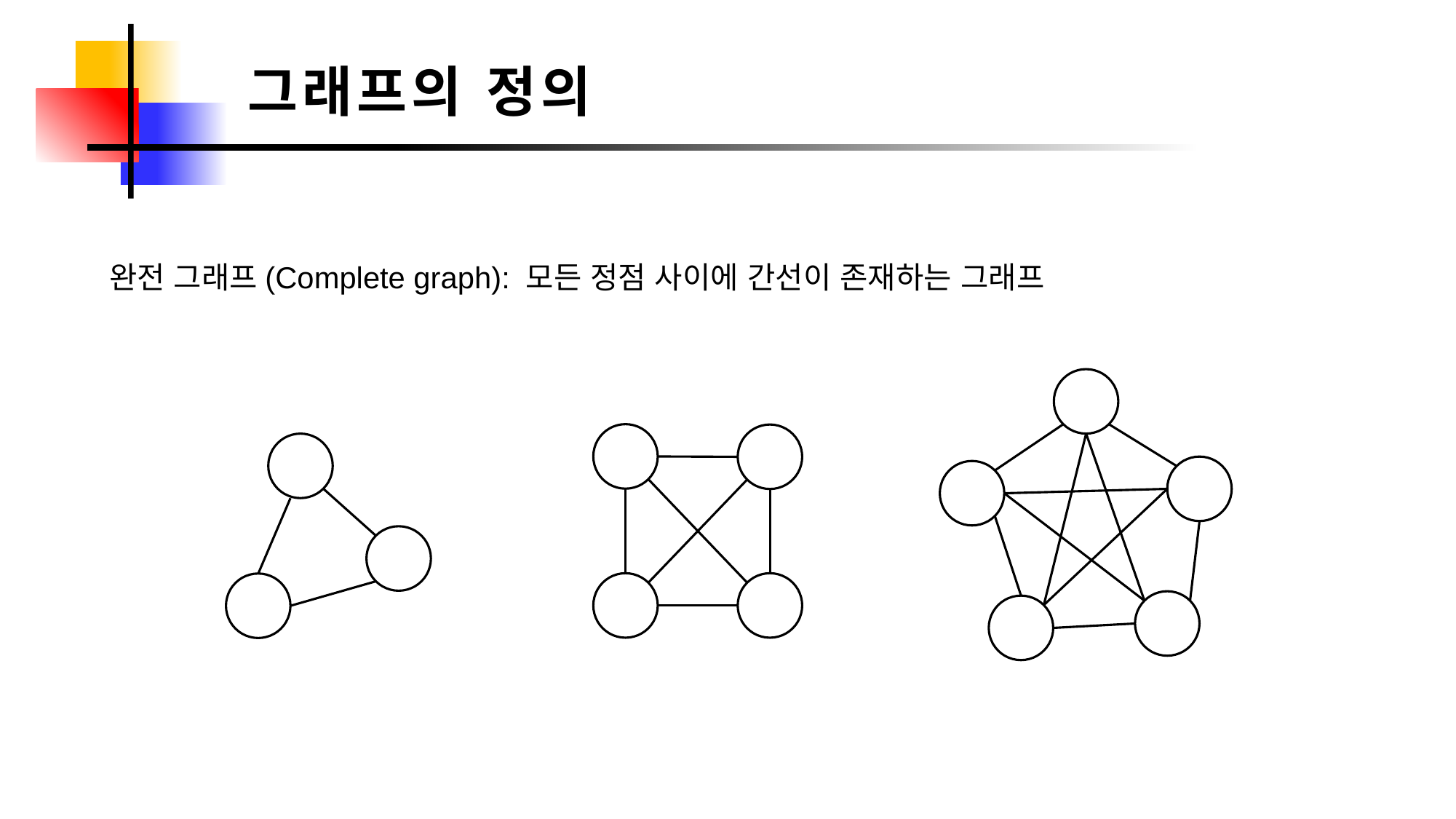

그래프의 정의
완전 그래프(Complete graph): 모든 정점 사이에 간선이 존재하는 그래프